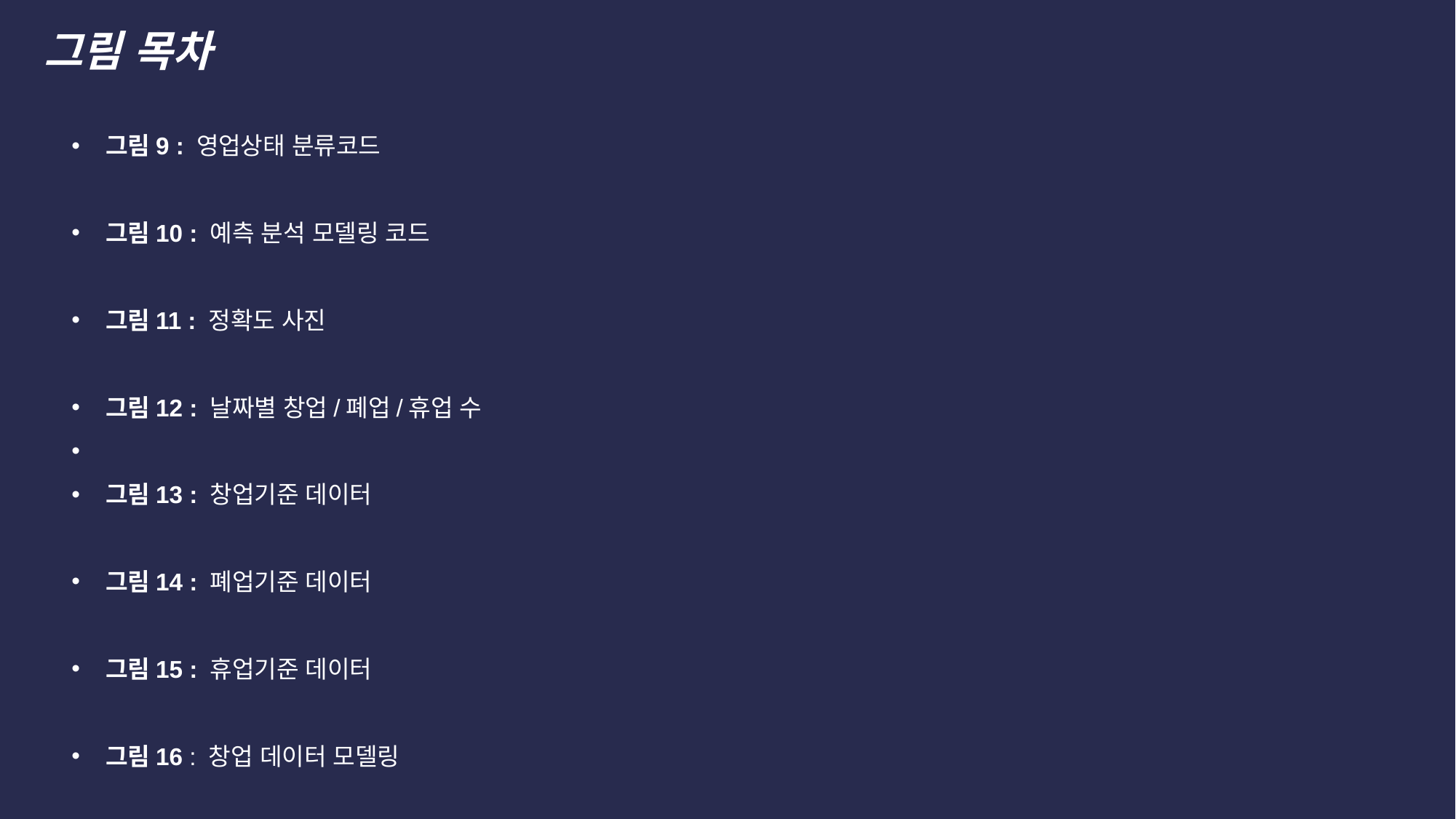

그림 목차
그림9 : 영업상태 분류코드

그림10 : 예측 분석 모델링 코드

그림11 : 정확도 사진

그림12 : 날짜별 창업/폐업/휴업 수

그림13 : 창업기준 데이터

그림14 : 폐업기준 데이터

그림15 : 휴업기준 데이터

그림16 : 창업 데이터 모델링